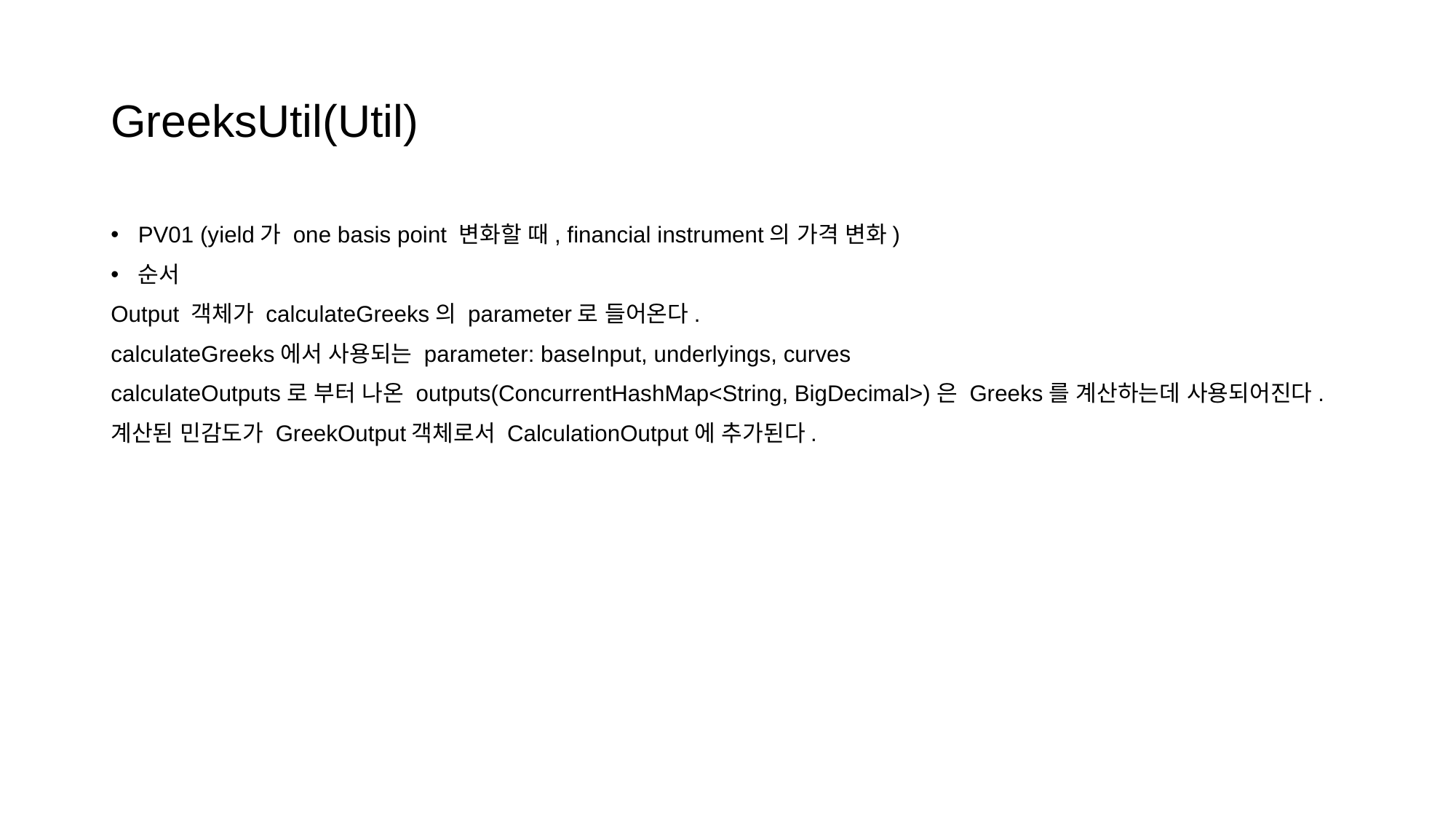

# GreeksUtil(Util)
PV01 (yield가 one basis point 변화할 때, financial instrument의 가격 변화)
순서
Output 객체가 calculateGreeks의 parameter로 들어온다.
calculateGreeks에서 사용되는 parameter: baseInput, underlyings, curves
calculateOutputs로 부터 나온 outputs(ConcurrentHashMap<String, BigDecimal>)은 Greeks를 계산하는데 사용되어진다.
계산된 민감도가 GreekOutput객체로서 CalculationOutput에 추가된다.